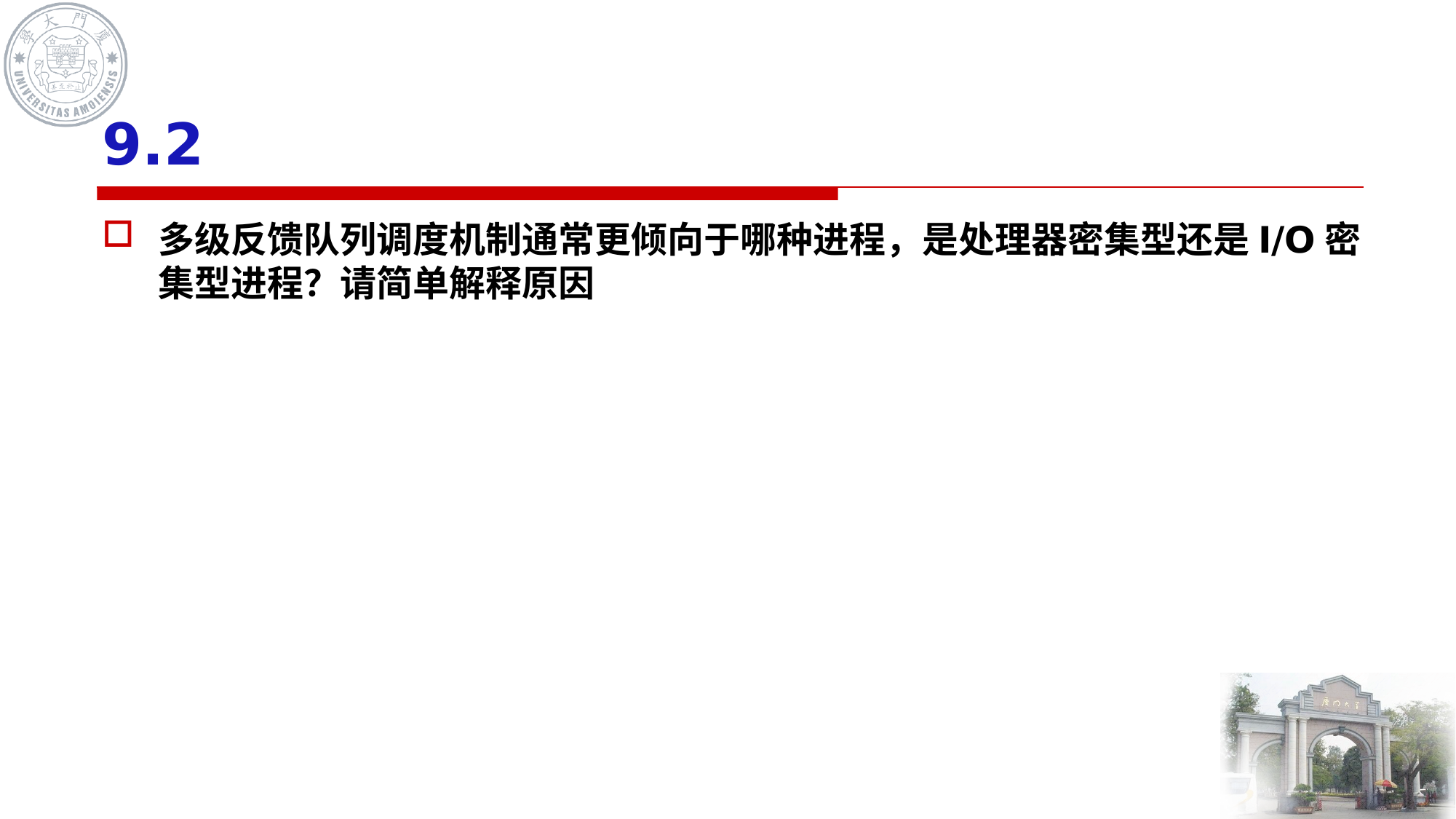

# 9.2
多级反馈队列调度机制通常更倾向于哪种进程，是处理器密集型还是I/O密集型进程？请简单解释原因